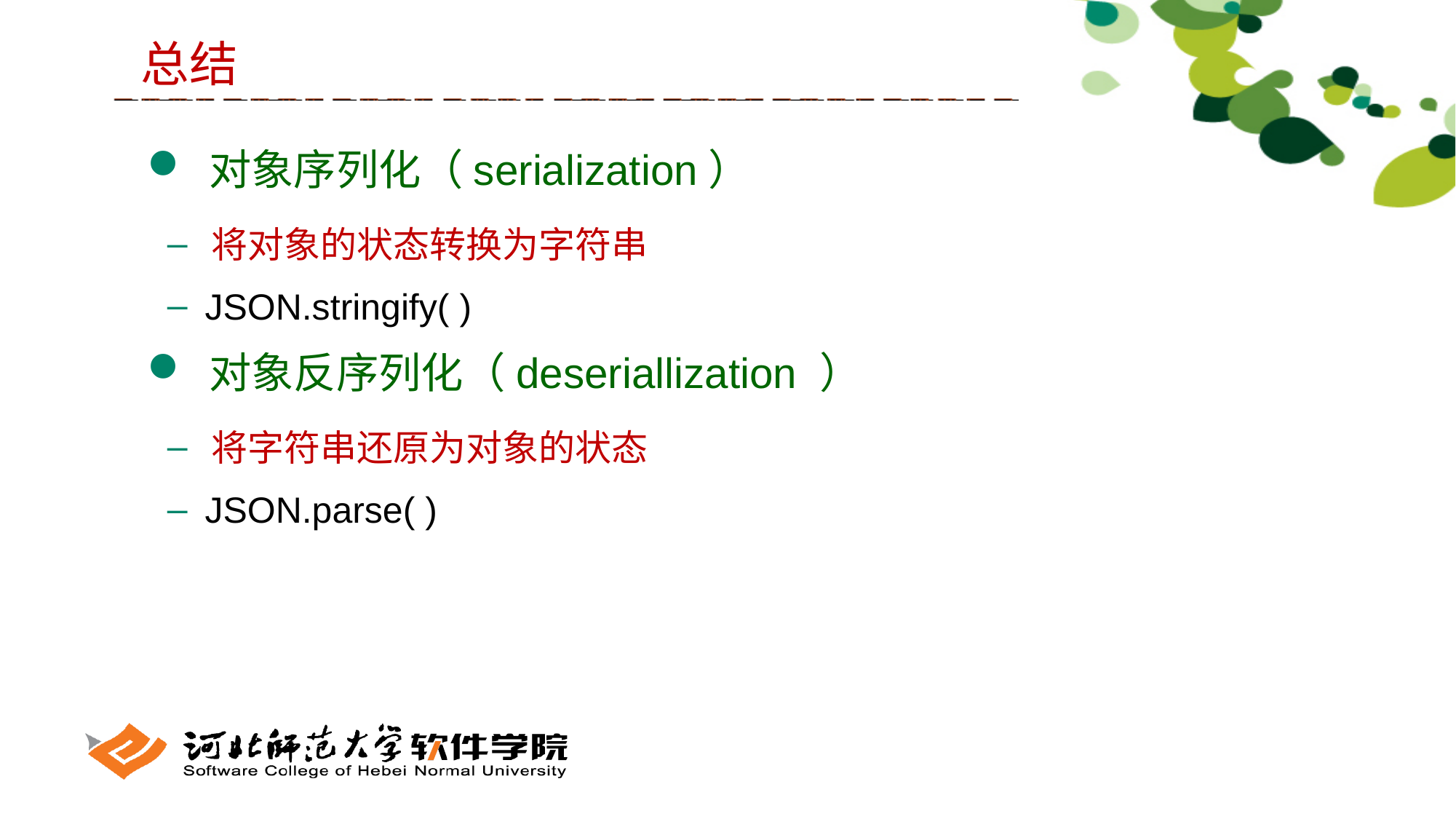

总结
 对象序列化（serialization）
 将对象的状态转换为字符串
 JSON.stringify( )
 对象反序列化（deseriallization ）
 将字符串还原为对象的状态
 JSON.parse( )